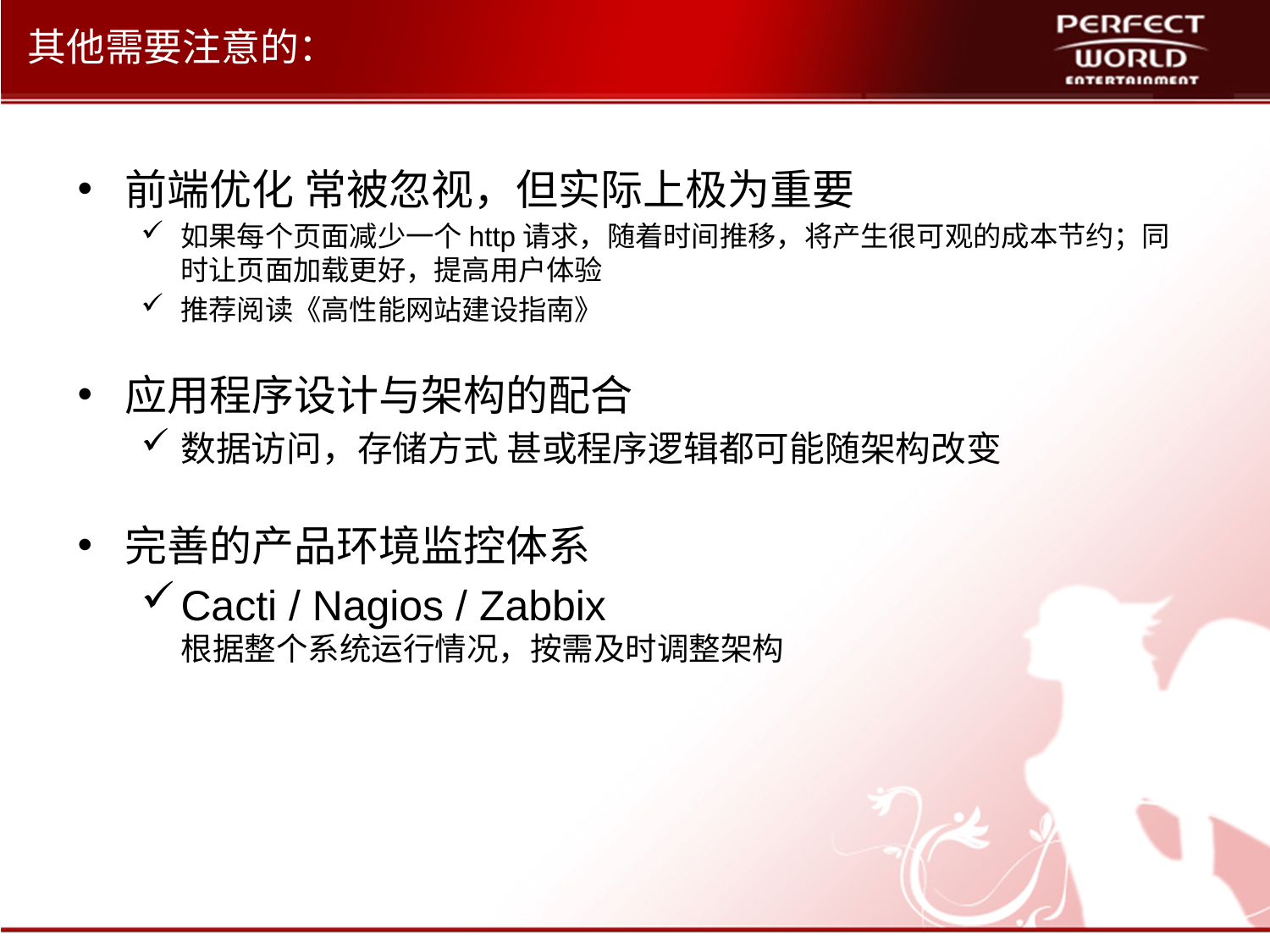

# 其他需要注意的：
前端优化 常被忽视，但实际上极为重要
如果每个页面减少一个http请求，随着时间推移，将产生很可观的成本节约；同时让页面加载更好，提高用户体验
推荐阅读《高性能网站建设指南》
应用程序设计与架构的配合
数据访问，存储方式 甚或程序逻辑都可能随架构改变
完善的产品环境监控体系
Cacti / Nagios / Zabbix
根据整个系统运行情况，按需及时调整架构